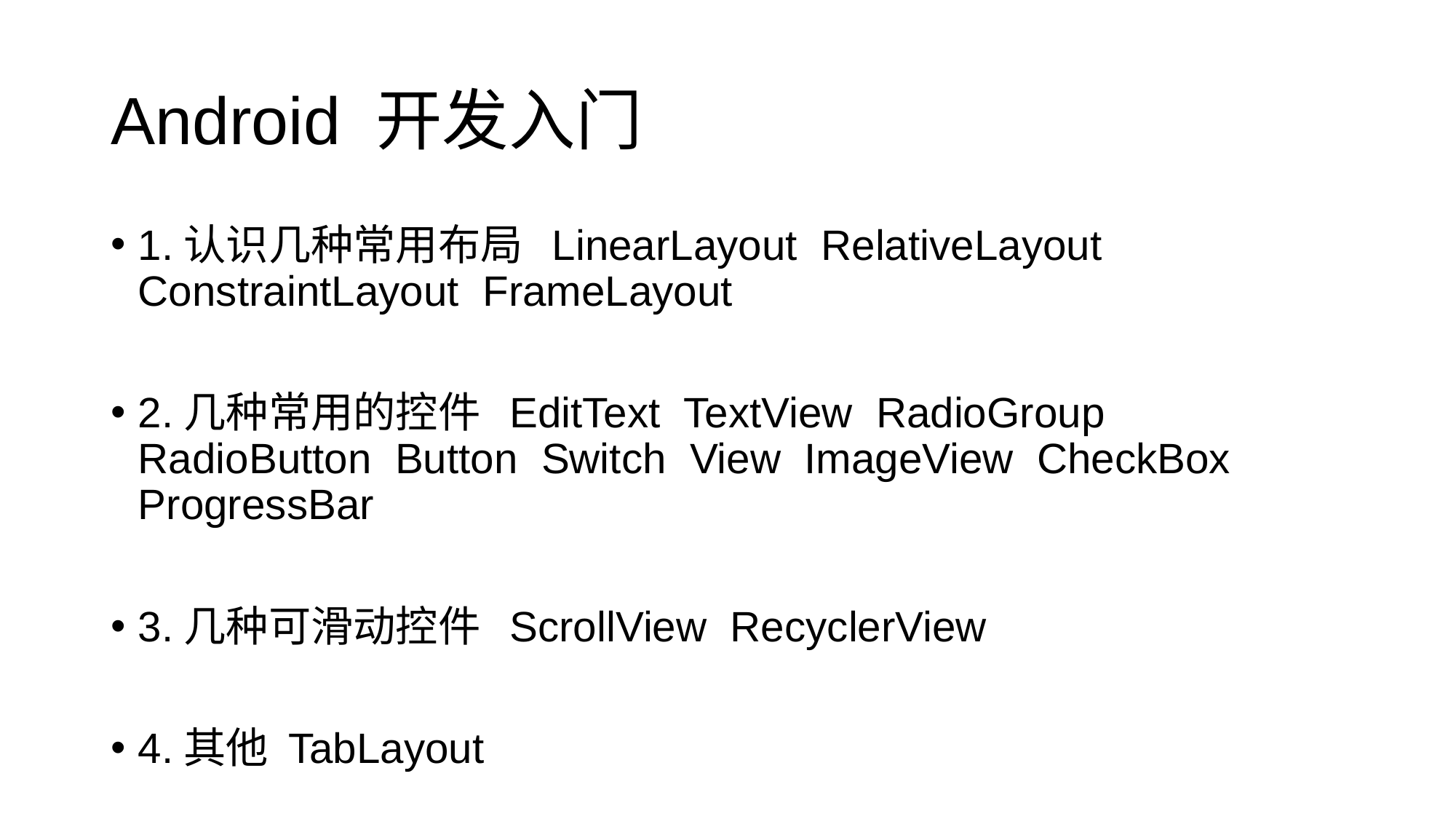

# Android 开发入门
1.认识几种常用布局  LinearLayout  RelativeLayout  ConstraintLayout  FrameLayout

2.几种常用的控件  EditText  TextView  RadioGroup  RadioButton  Button  Switch  View  ImageView  CheckBox  ProgressBar

3.几种可滑动控件  ScrollView  RecyclerView

4.其他 TabLayout